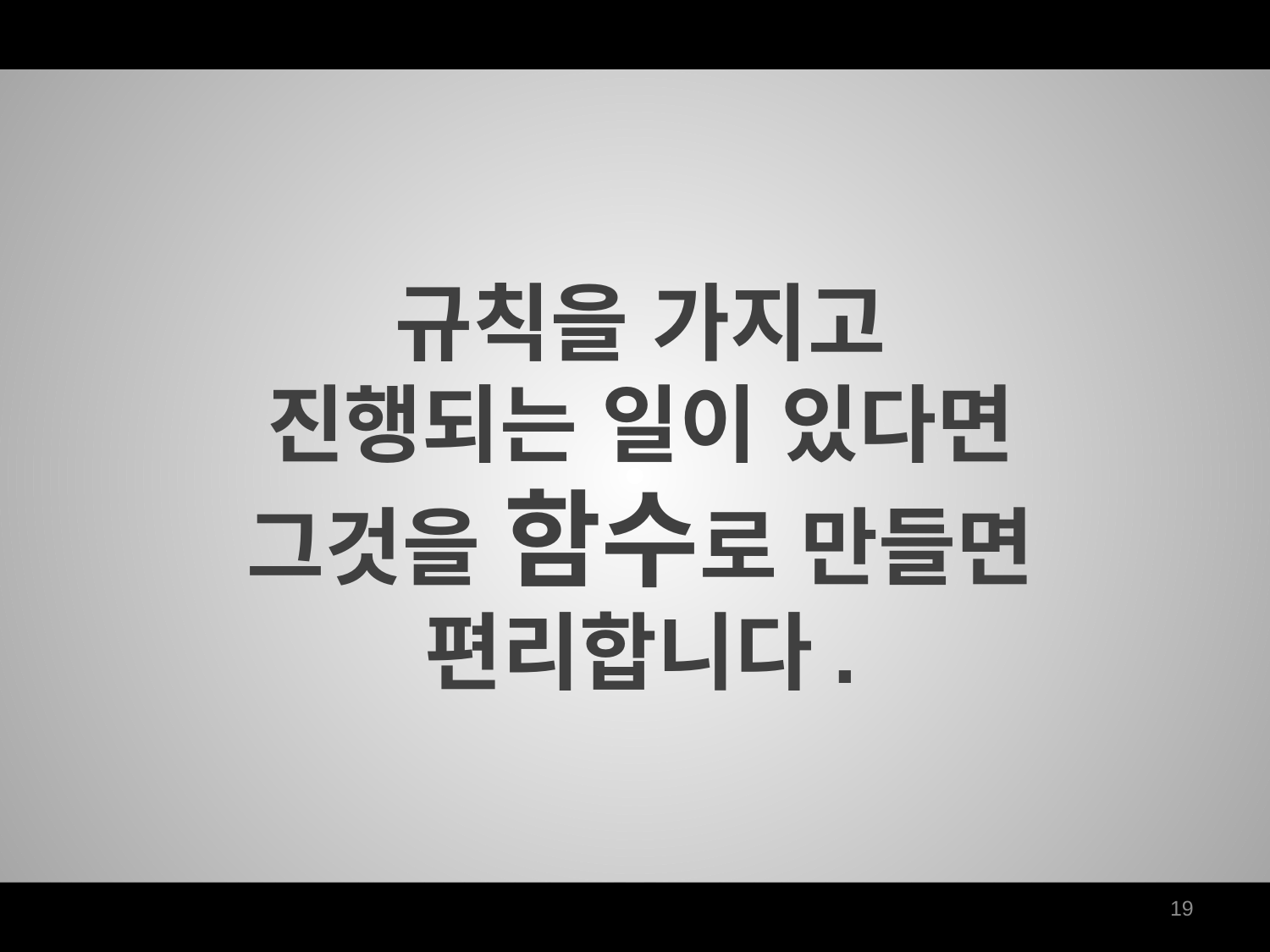

규칙을 가지고
진행되는 일이 있다면
그것을 함수로 만들면
편리합니다.
19